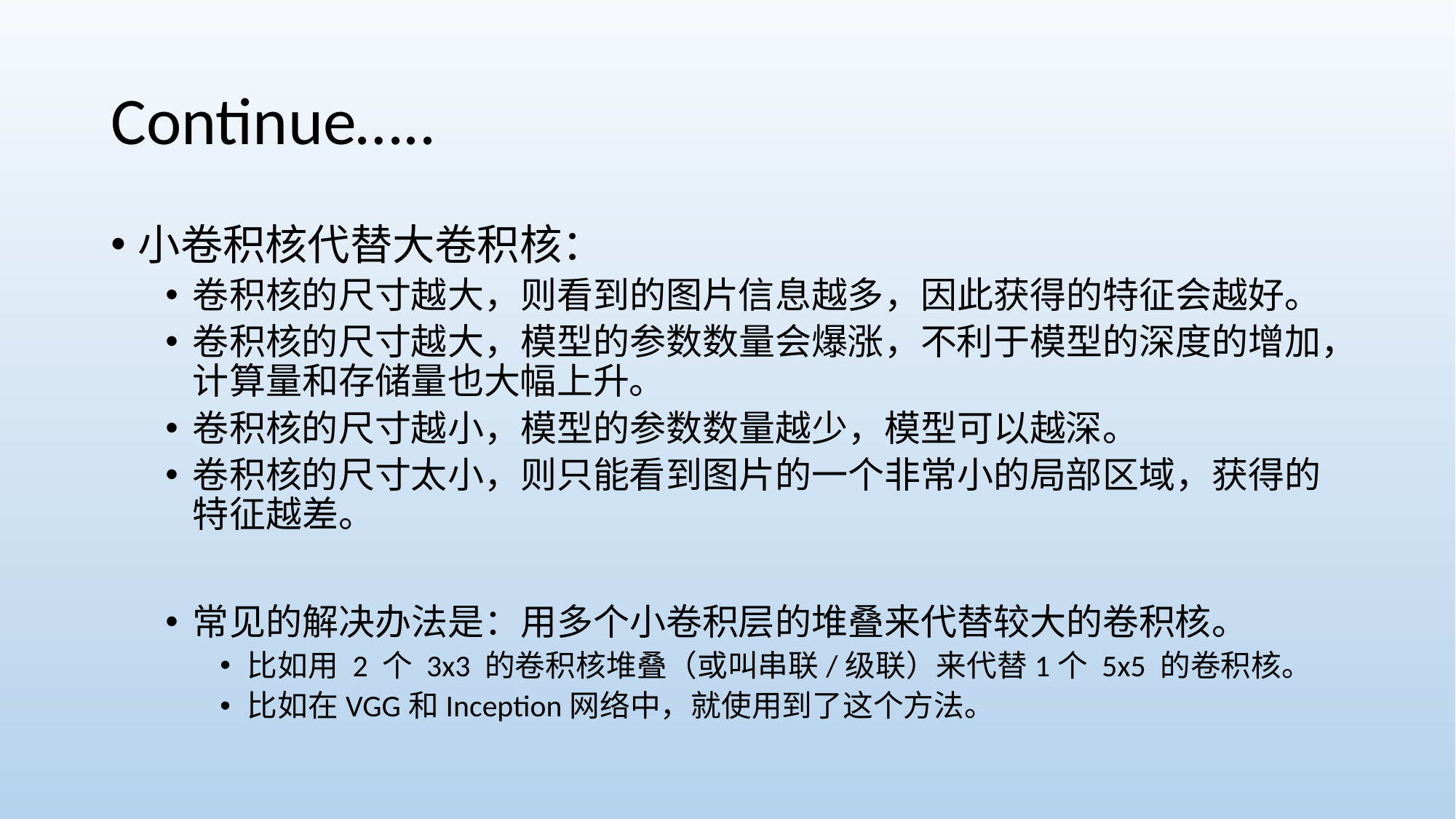

# Continue…..
小卷积核代替大卷积核：
卷积核的尺寸越大，则看到的图片信息越多，因此获得的特征会越好。
卷积核的尺寸越大，模型的参数数量会爆涨，不利于模型的深度的增加，计算量和存储量也大幅上升。
卷积核的尺寸越小，模型的参数数量越少，模型可以越深。
卷积核的尺寸太小，则只能看到图片的一个非常小的局部区域，获得的特征越差。

常见的解决办法是：用多个小卷积层的堆叠来代替较大的卷积核。
比如用 2 个 3x3 的卷积核堆叠（或叫串联/级联）来代替1个 5x5 的卷积核。
比如在VGG和Inception网络中，就使用到了这个方法。